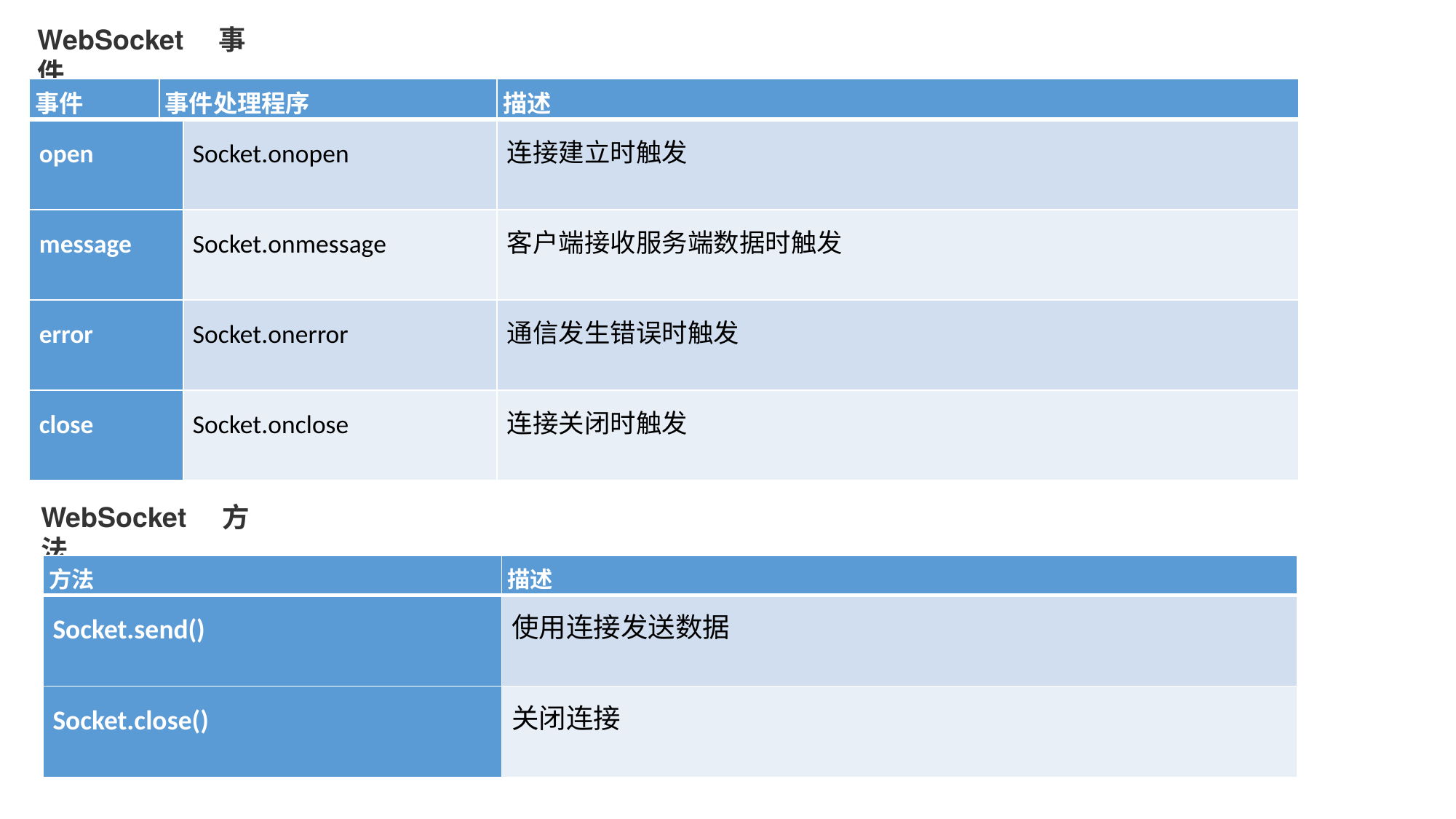

WebSocket 事件
| 事件 | 事件处理程序 |  | 描述 |
| --- | --- | --- | --- |
| open |  | Socket.onopen | 连接建立时触发 |
| message |  | Socket.onmessage | 客户端接收服务端数据时触发 |
| error |  | Socket.onerror | 通信发生错误时触发 |
| close |  | Socket.onclose | 连接关闭时触发 |
WebSocket 方法
| 方法 | 描述 |
| --- | --- |
| Socket.send() | 使用连接发送数据 |
| Socket.close() | 关闭连接 |